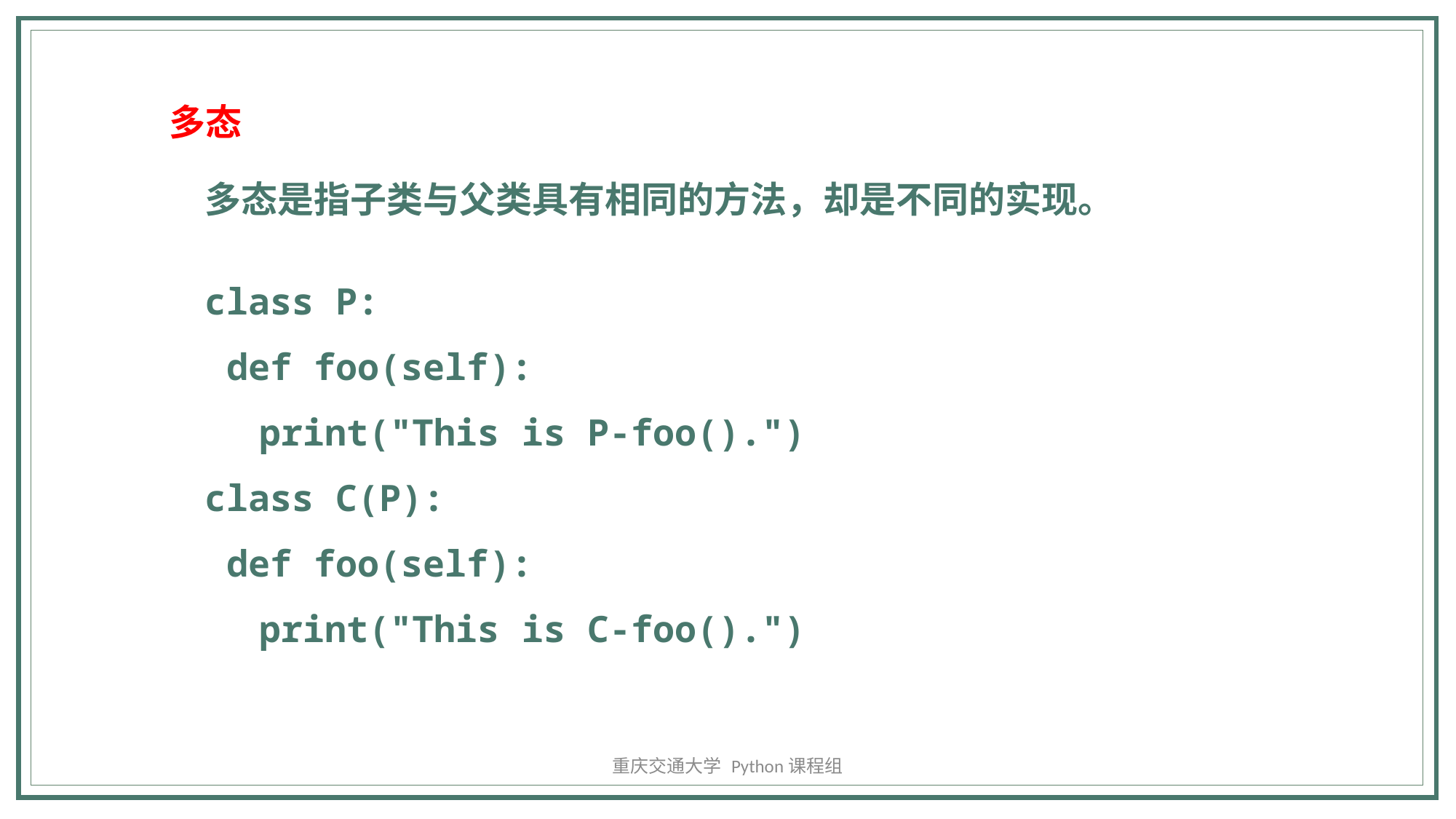

多态
多态是指子类与父类具有相同的方法，却是不同的实现。
class P:
 def foo(self):
 	print("This is P-foo().")
class C(P):
 def foo(self):
 	print("This is C-foo().")
重庆交通大学 Python课程组